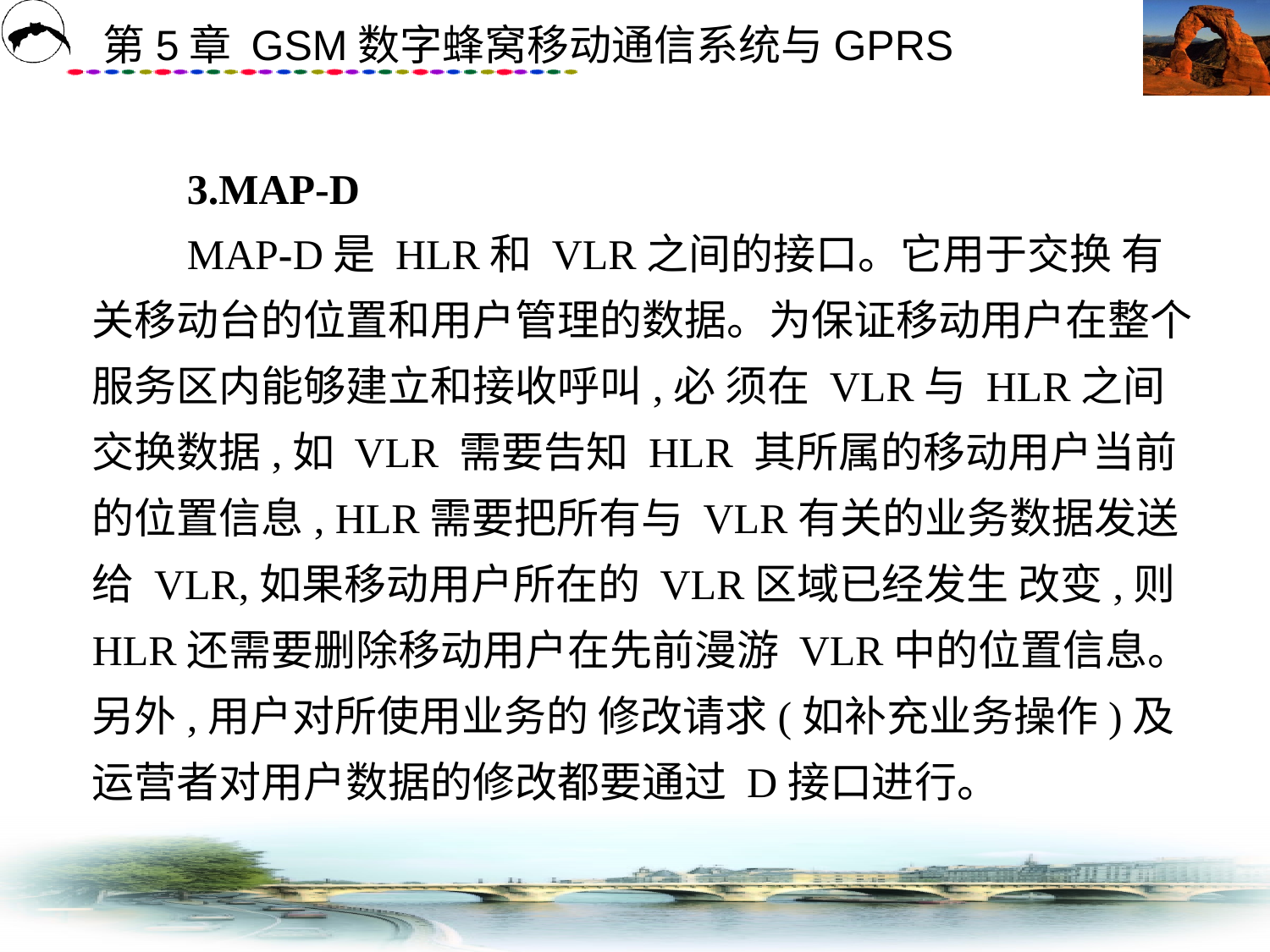

# 3.MAP-D 　　MAP-D是 HLR和 VLR之间的接口。它用于交换 有关移动台的位置和用户管理的数据。为保证移动用户在整个服务区内能够建立和接收呼叫,必 须在 VLR与 HLR之间交换数据,如 VLR 需要告知 HLR 其所属的移动用户当前的位置信息, HLR需要把所有与 VLR有关的业务数据发送给 VLR,如果移动用户所在的 VLR区域已经发生 改变,则 HLR还需要删除移动用户在先前漫游 VLR中的位置信息。另外,用户对所使用业务的 修改请求(如补充业务操作)及运营者对用户数据的修改都要通过 D接口进行。